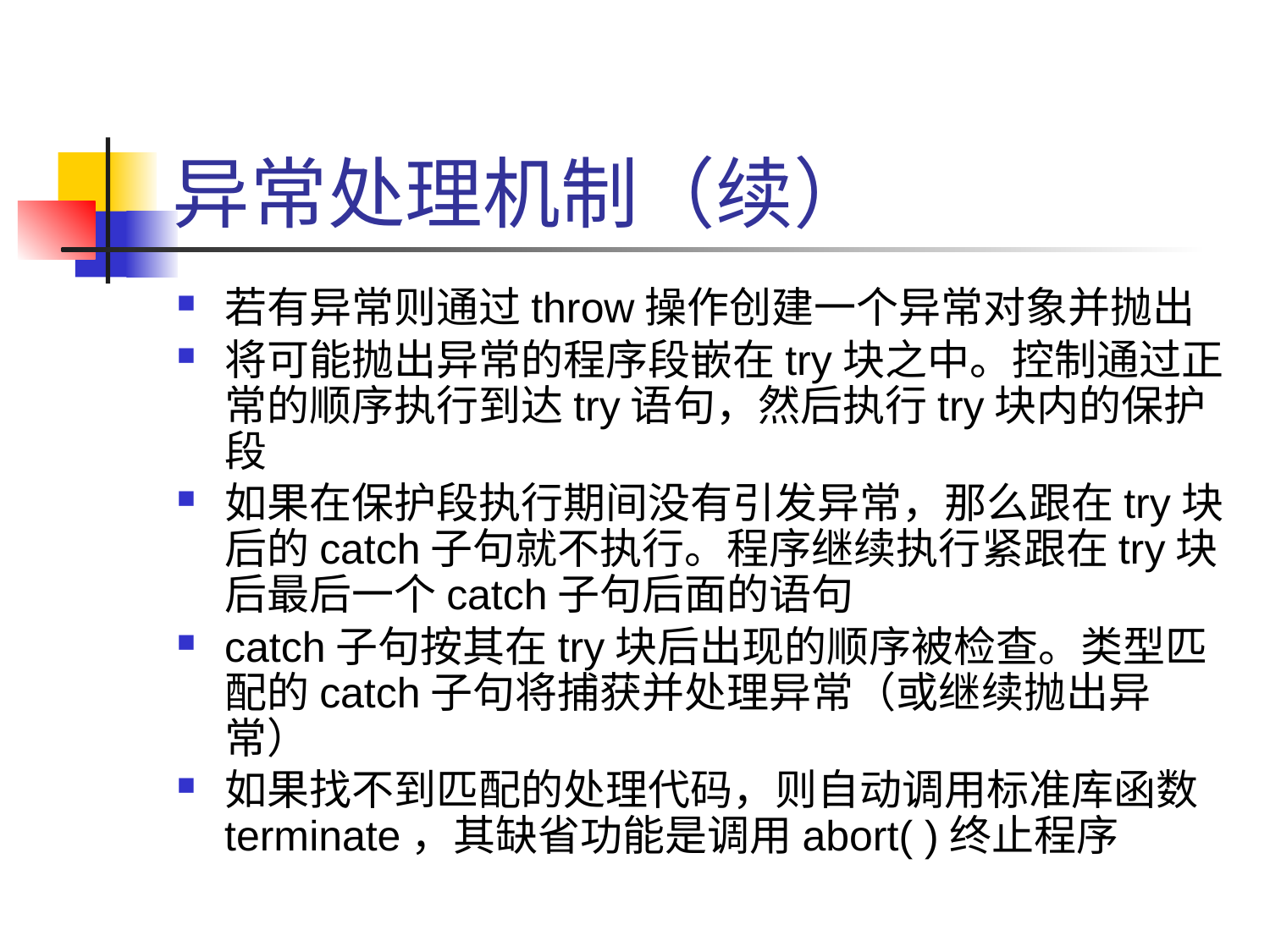

# 异常处理机制（续）
若有异常则通过throw操作创建一个异常对象并抛出
将可能抛出异常的程序段嵌在try块之中。控制通过正常的顺序执行到达try语句，然后执行try块内的保护段
如果在保护段执行期间没有引发异常，那么跟在try块后的catch子句就不执行。程序继续执行紧跟在try块后最后一个catch子句后面的语句
catch子句按其在try块后出现的顺序被检查。类型匹配的catch子句将捕获并处理异常（或继续抛出异常）
如果找不到匹配的处理代码，则自动调用标准库函数terminate，其缺省功能是调用abort( )终止程序